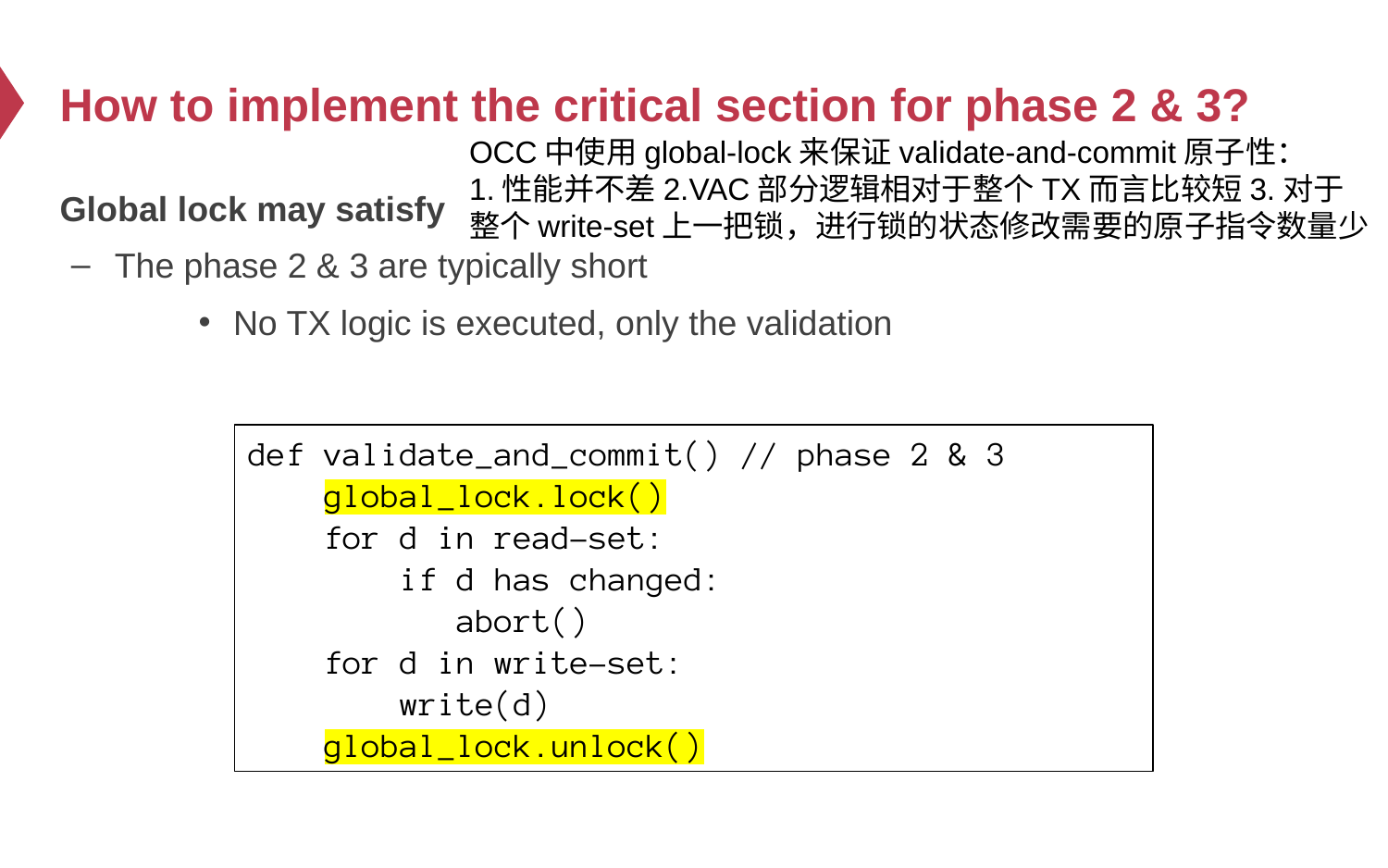

# How to implement the critical section for phase 2 & 3?
OCC中使用global-lock来保证validate-and-commit原子性：
1.性能并不差2.VAC部分逻辑相对于整个TX而言比较短3.对于整个write-set上一把锁，进行锁的状态修改需要的原子指令数量少
Global lock may satisfy
The phase 2 & 3 are typically short
No TX logic is executed, only the validation
def validate_and_commit() // phase 2 & 3
    global_lock.lock()
    for d in read-set:
        if d has changed:
           abort()
    for d in write-set:
        write(d)
    global_lock.unlock()
7